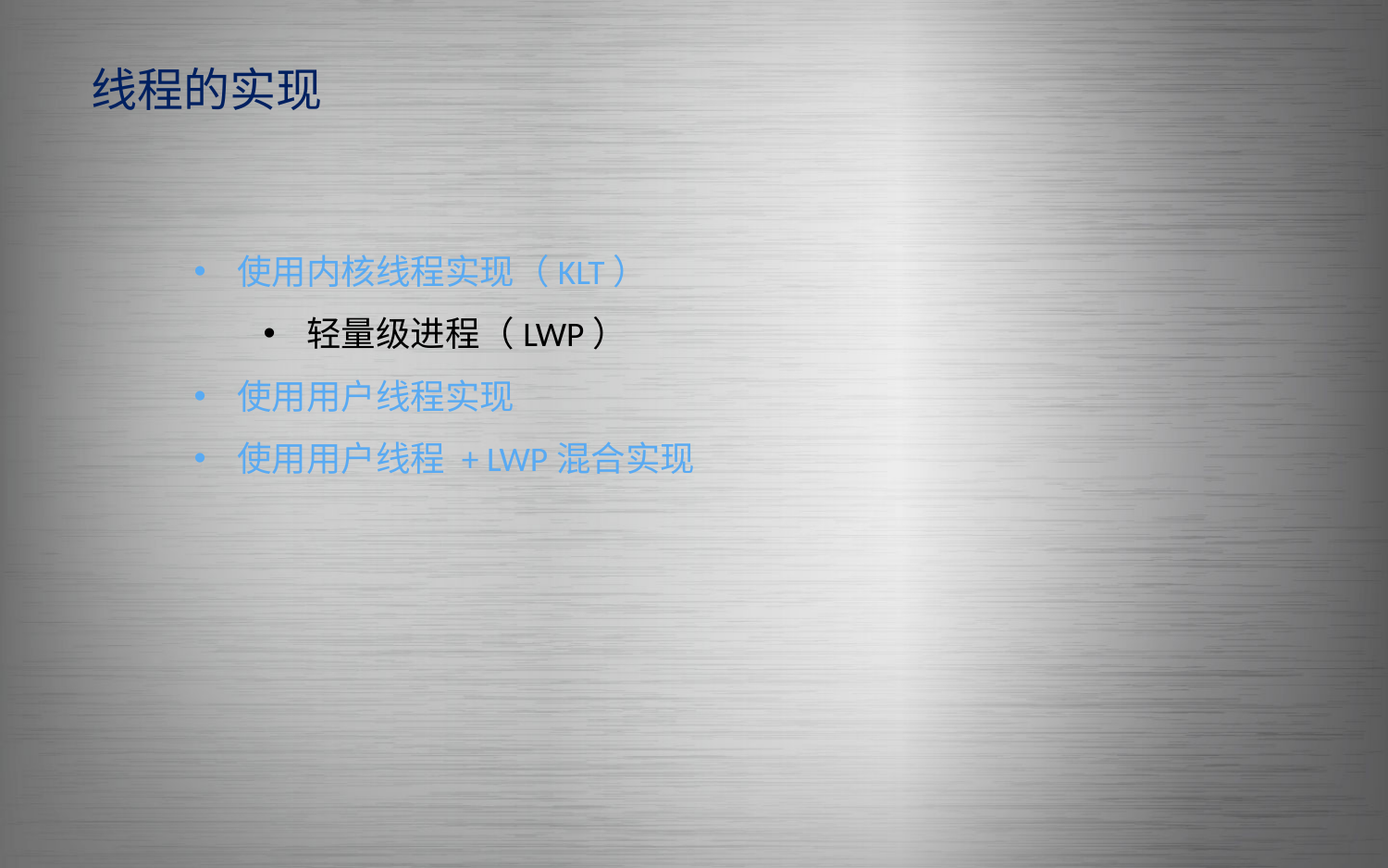

线程的实现
使用内核线程实现（KLT）
轻量级进程（LWP）
使用用户线程实现
使用用户线程 + LWP混合实现